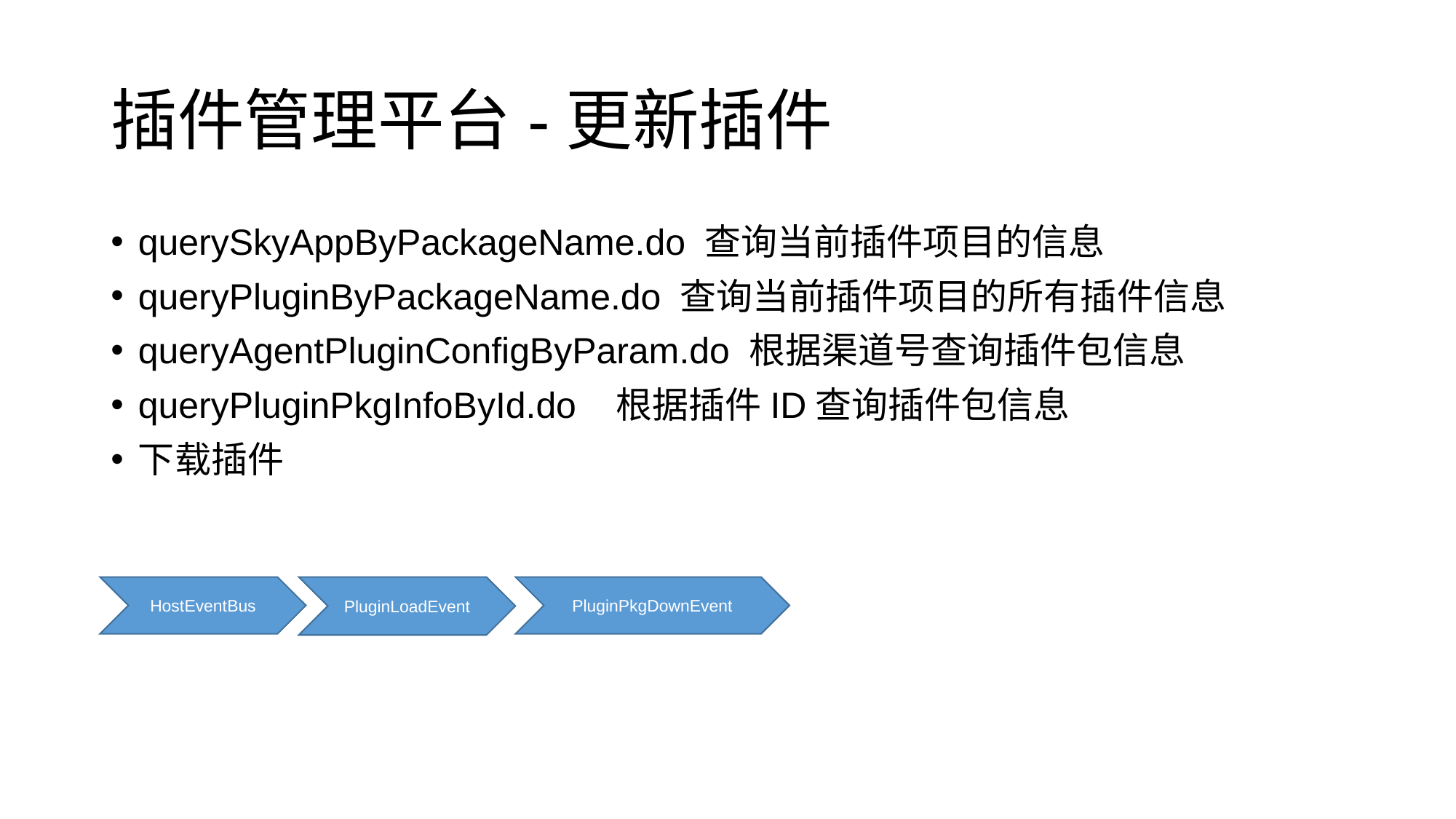

# 插件管理平台-更新插件
querySkyAppByPackageName.do 查询当前插件项目的信息
queryPluginByPackageName.do 查询当前插件项目的所有插件信息
queryAgentPluginConfigByParam.do 根据渠道号查询插件包信息
queryPluginPkgInfoById.do   根据插件ID查询插件包信息
下载插件
HostEventBus
PluginLoadEvent
PluginPkgDownEvent